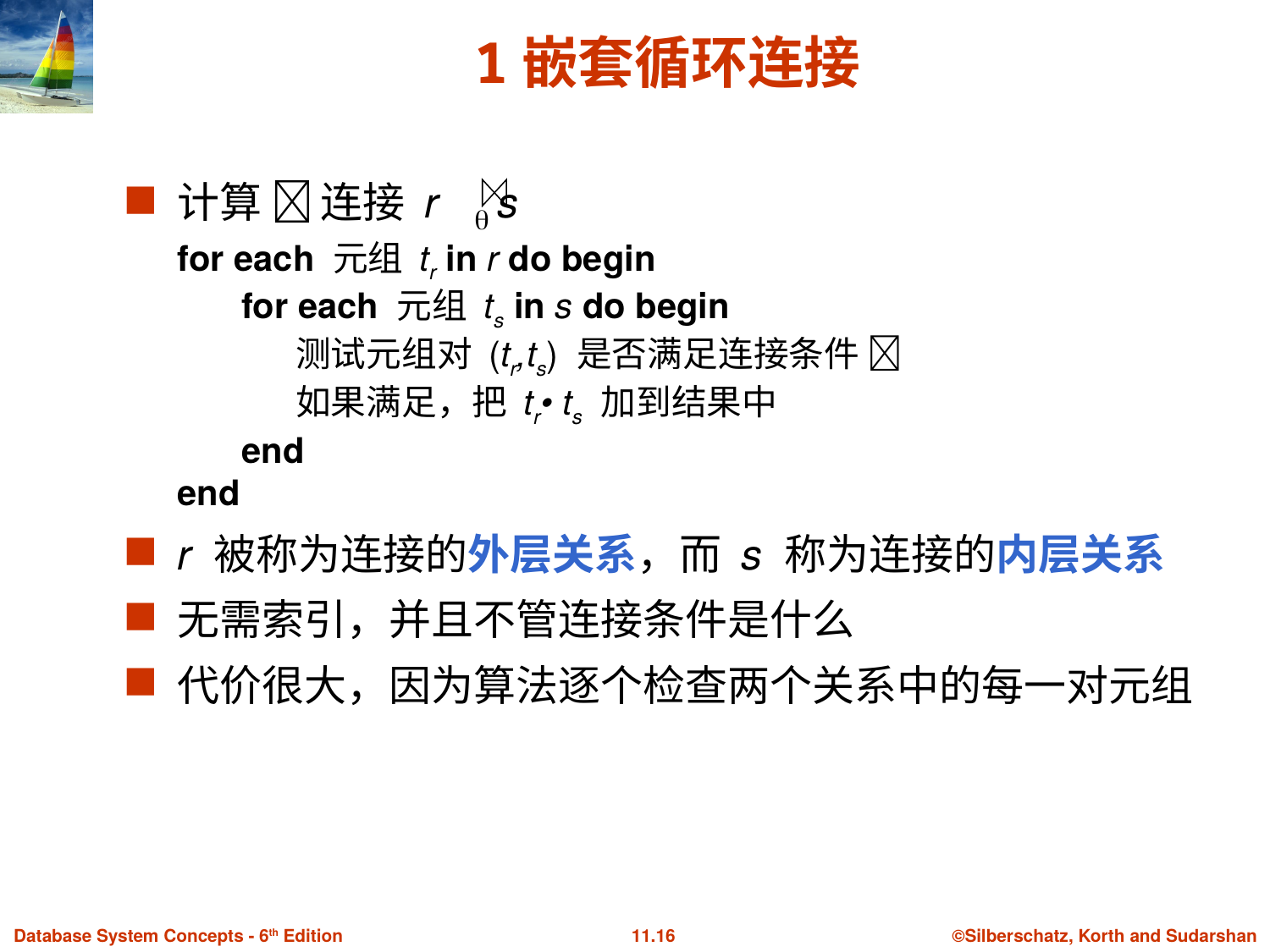

# 1嵌套循环连接
计算 θ 连接 r   θ s
for each 元组 tr in r do begin
	for each 元组 ts in s do begin
		测试元组对 (tr,ts) 是否满足连接条件 θ
		如果满足，把 tr• ts 加到结果中
	end
end
r 被称为连接的外层关系，而 s 称为连接的内层关系
无需索引，并且不管连接条件是什么
代价很大，因为算法逐个检查两个关系中的每一对元组